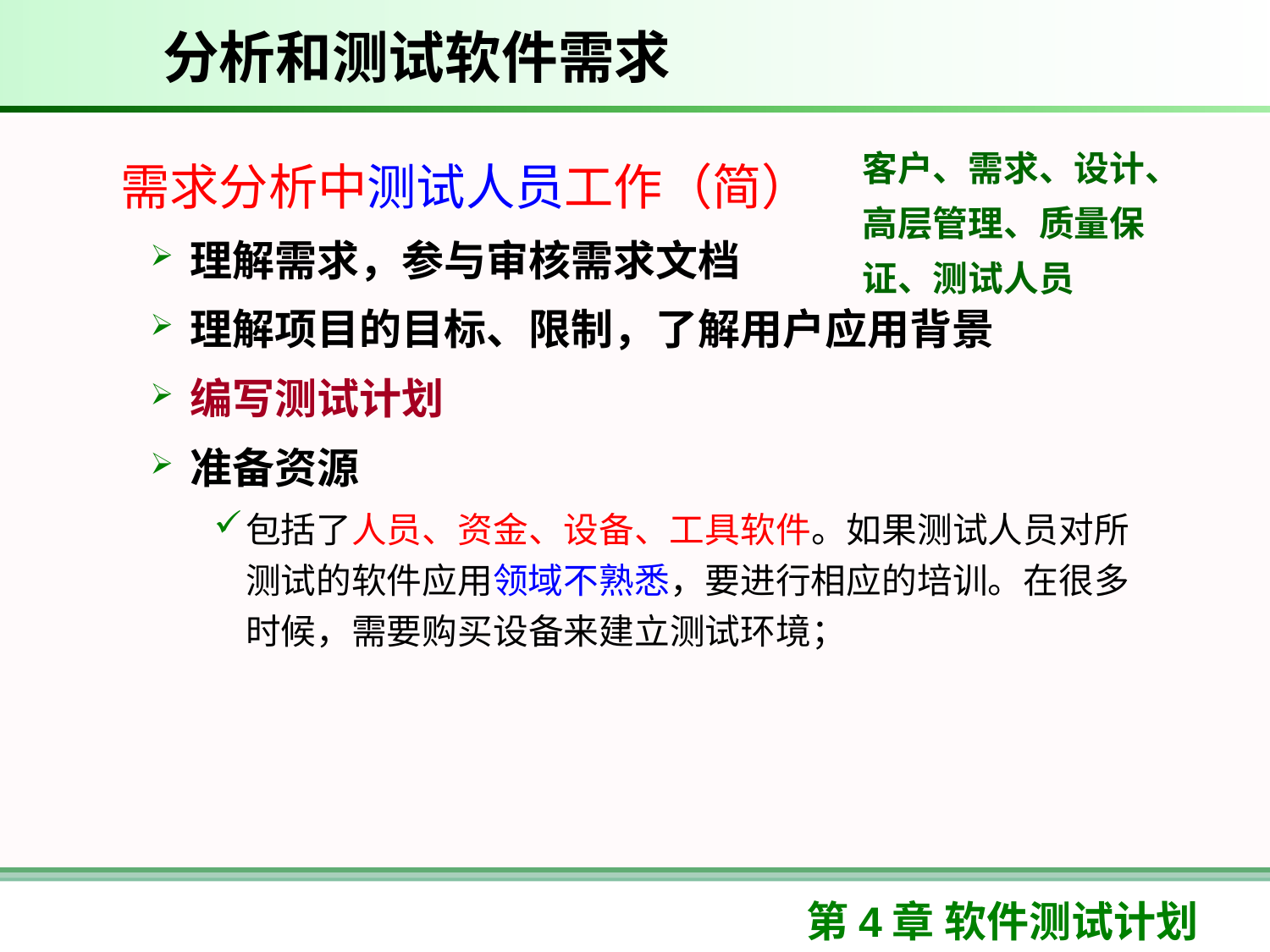

分析和测试软件需求
客户、需求、设计、高层管理、质量保证、测试人员
  需求分析中测试人员工作（简）
理解需求，参与审核需求文档
理解项目的目标、限制，了解用户应用背景
编写测试计划
准备资源
包括了人员、资金、设备、工具软件。如果测试人员对所测试的软件应用领域不熟悉，要进行相应的培训。在很多时候，需要购买设备来建立测试环境；